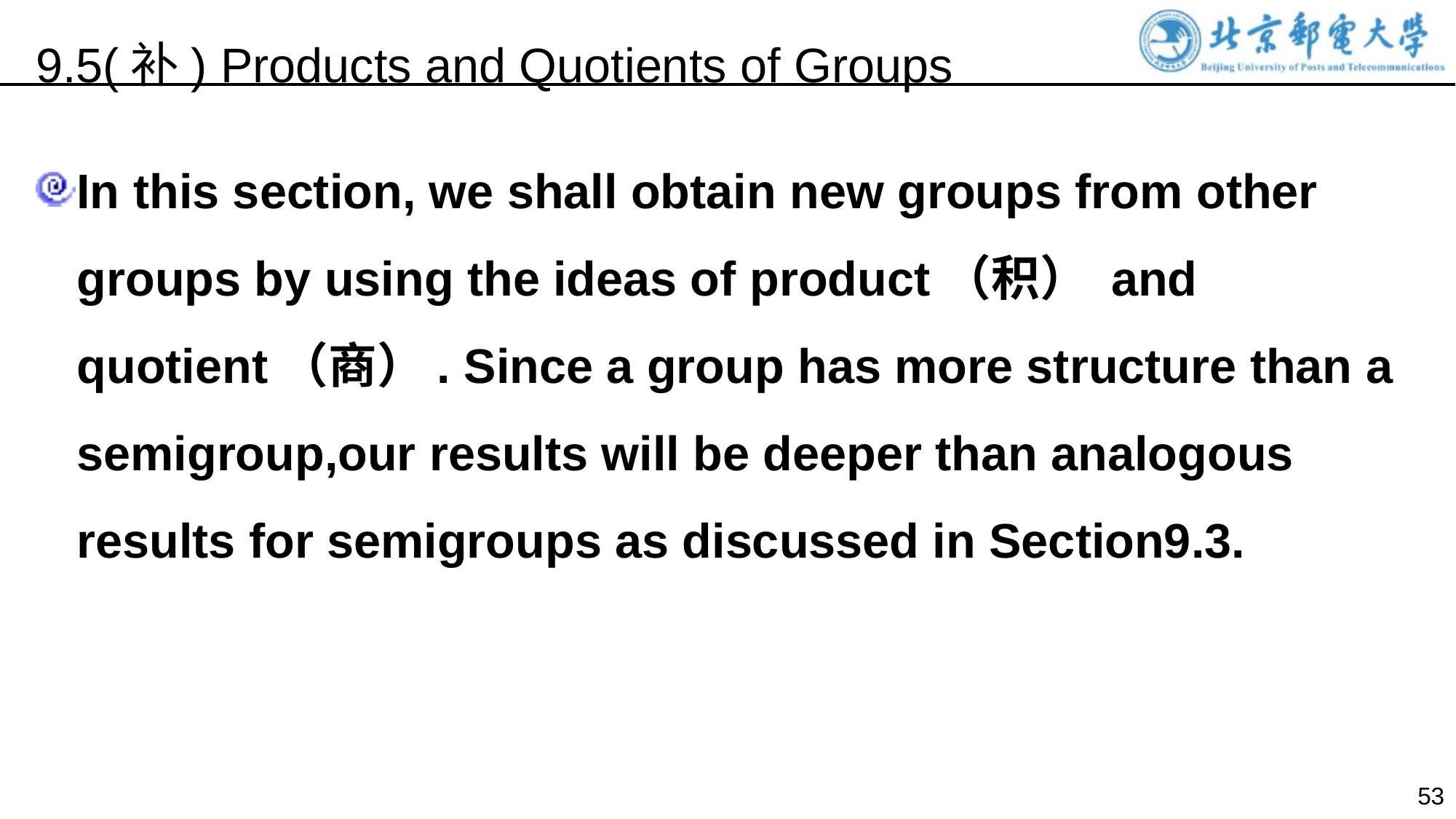

9.5(补) Products and Quotients of Groups
In this section, we shall obtain new groups from other groups by using the ideas of product（积） and quotient（商）. Since a group has more structure than a semigroup,our results will be deeper than analogous results for semigroups as discussed in Section9.3.